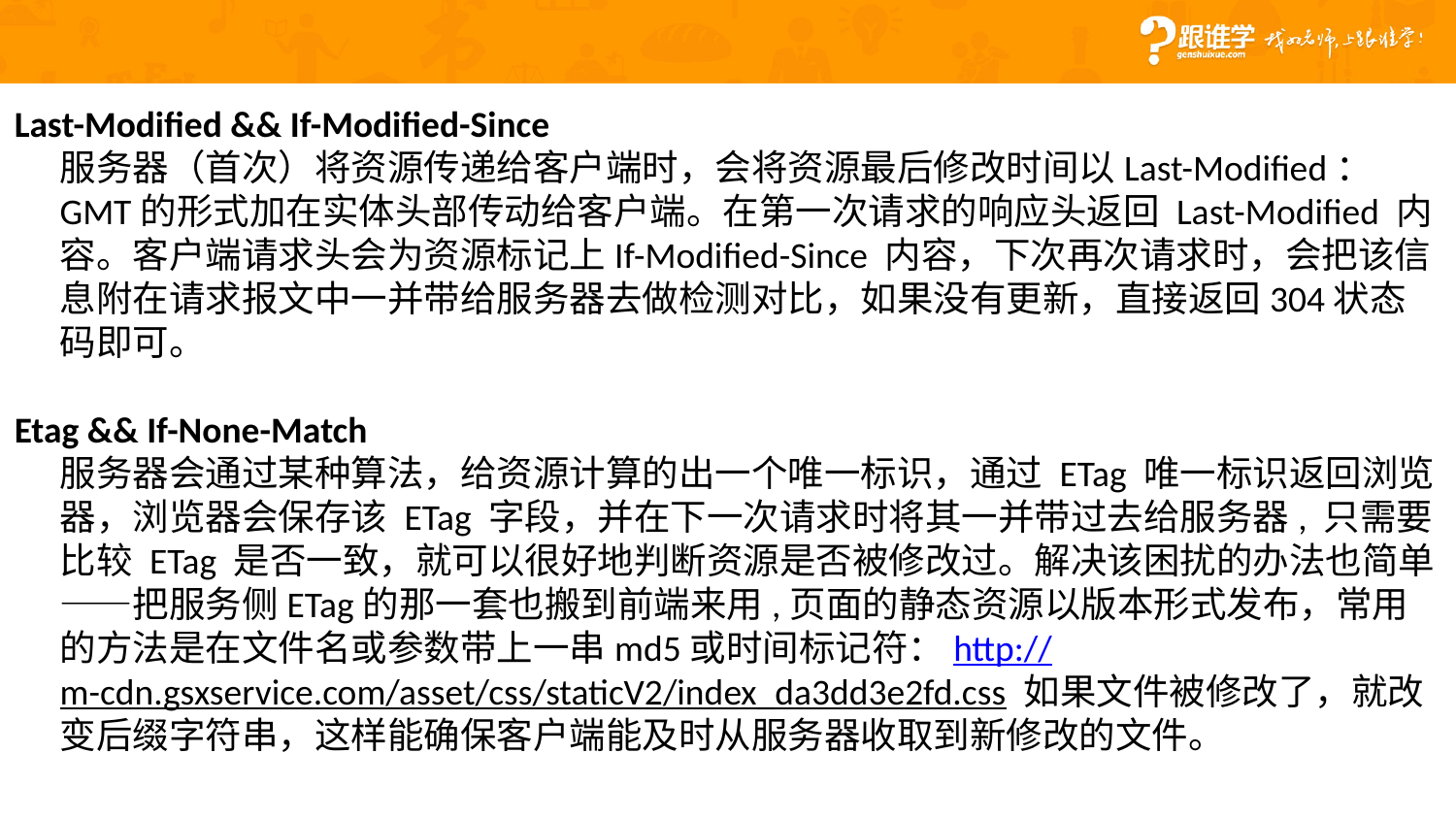

Last-Modified && If-Modified-Since
	服务器（首次）将资源传递给客户端时，会将资源最后修改时间以Last-Modified：GMT的形式加在实体头部传动给客户端。在第一次请求的响应头返回 Last-Modified 内容。客户端请求头会为资源标记上If-Modified-Since 内容，下次再次请求时，会把该信息附在请求报文中一并带给服务器去做检测对比，如果没有更新，直接返回304状态码即可。

Etag && If-None-Match
	服务器会通过某种算法，给资源计算的出一个唯一标识，通过 ETag 唯一标识返回浏览器，浏览器会保存该 ETag 字段，并在下一次请求时将其一并带过去给服务器, 只需要比较 ETag 是否一致，就可以很好地判断资源是否被修改过。解决该困扰的办法也简单——把服务侧ETag的那一套也搬到前端来用,页面的静态资源以版本形式发布，常用的方法是在文件名或参数带上一串md5或时间标记符：http://m-cdn.gsxservice.com/asset/css/staticV2/index_da3dd3e2fd.css 如果文件被修改了，就改变后缀字符串，这样能确保客户端能及时从服务器收取到新修改的文件。